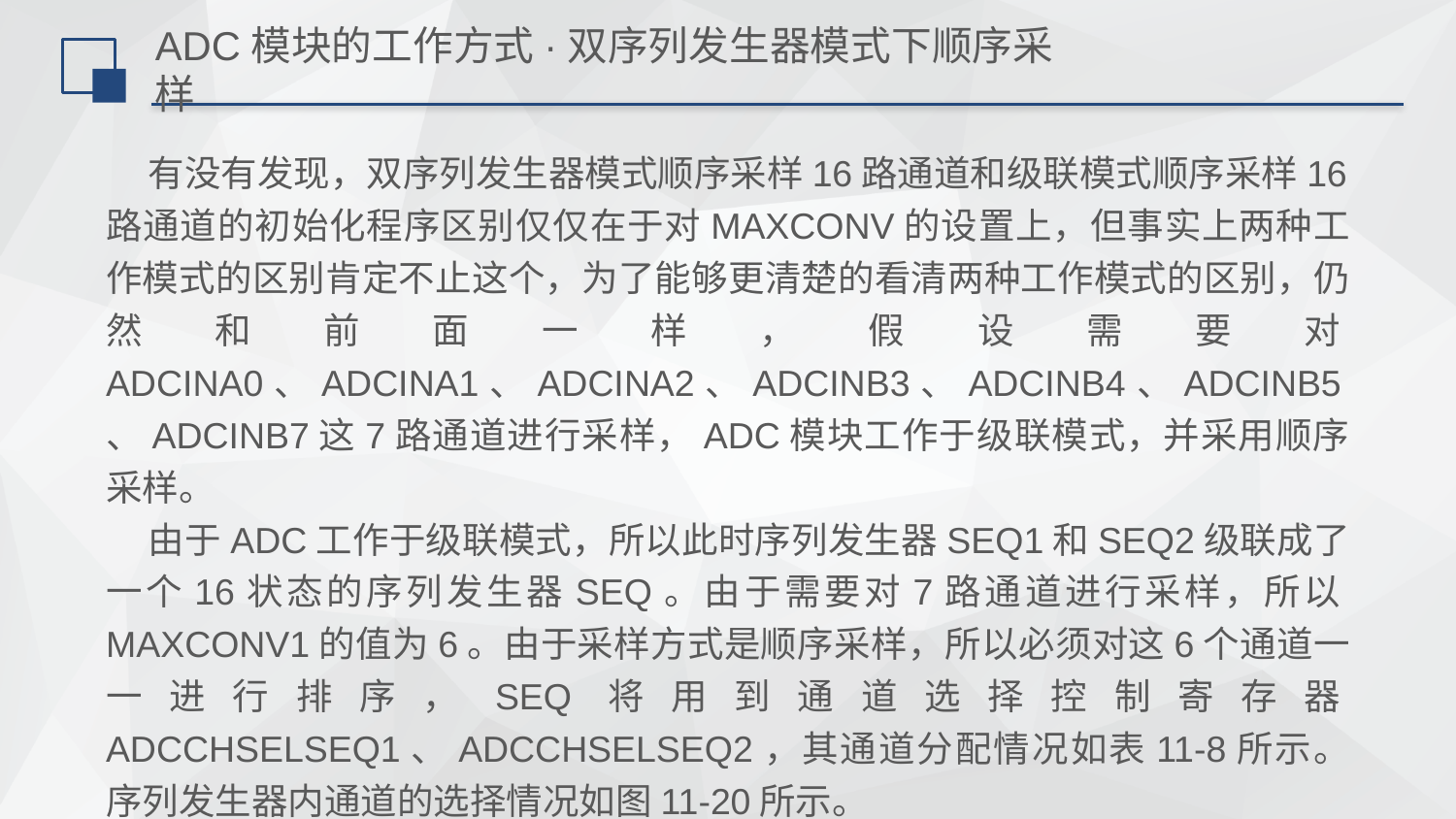

# ADC模块的工作方式·双序列发生器模式下顺序采样
有没有发现，双序列发生器模式顺序采样16路通道和级联模式顺序采样16路通道的初始化程序区别仅仅在于对MAXCONV的设置上，但事实上两种工作模式的区别肯定不止这个，为了能够更清楚的看清两种工作模式的区别，仍然和前面一样，假设需要对ADCINA0、ADCINA1、ADCINA2、ADCINB3、ADCINB4、ADCINB5、ADCINB7这7路通道进行采样，ADC模块工作于级联模式，并采用顺序采样。
由于ADC工作于级联模式，所以此时序列发生器SEQ1和SEQ2级联成了一个16状态的序列发生器SEQ。由于需要对7路通道进行采样，所以MAXCONV1的值为6。由于采样方式是顺序采样，所以必须对这6个通道一一进行排序，SEQ将用到通道选择控制寄存器ADCCHSELSEQ1、ADCCHSELSEQ2，其通道分配情况如表11-8所示。序列发生器内通道的选择情况如图11-20所示。